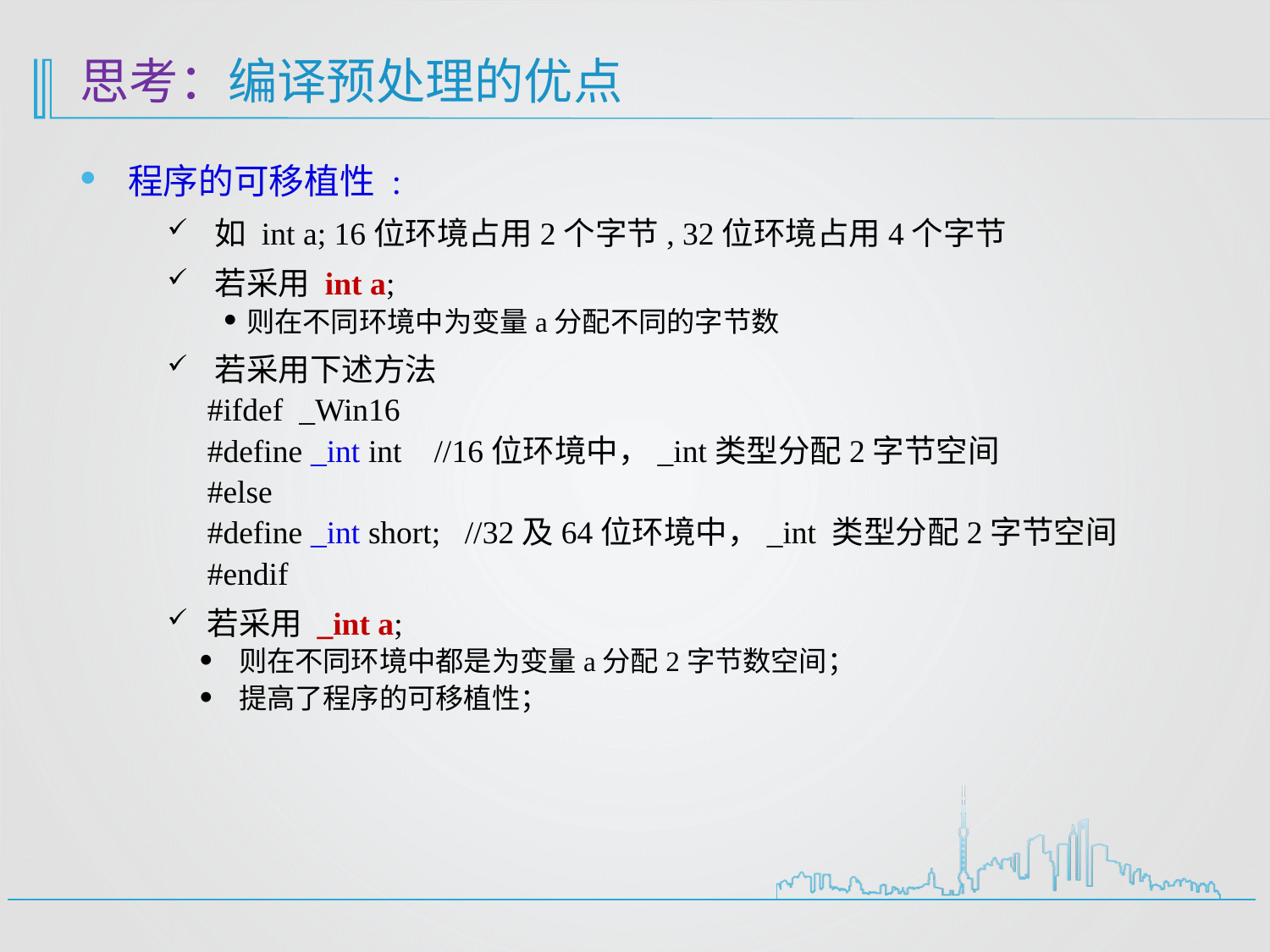

# 思考：编译预处理的优点
程序的可移植性 :
如 int a; 16位环境占用2个字节, 32位环境占用4个字节
若采用 int a;
则在不同环境中为变量a分配不同的字节数
若采用下述方法
 #ifdef  _Win16
 #define _int int    //16位环境中，_int类型分配2字节空间
 #else
 #define _int short;   //32及64位环境中，_int 类型分配2字节空间
 #endif
若采用 _int a;
则在不同环境中都是为变量a分配2字节数空间；
提高了程序的可移植性；